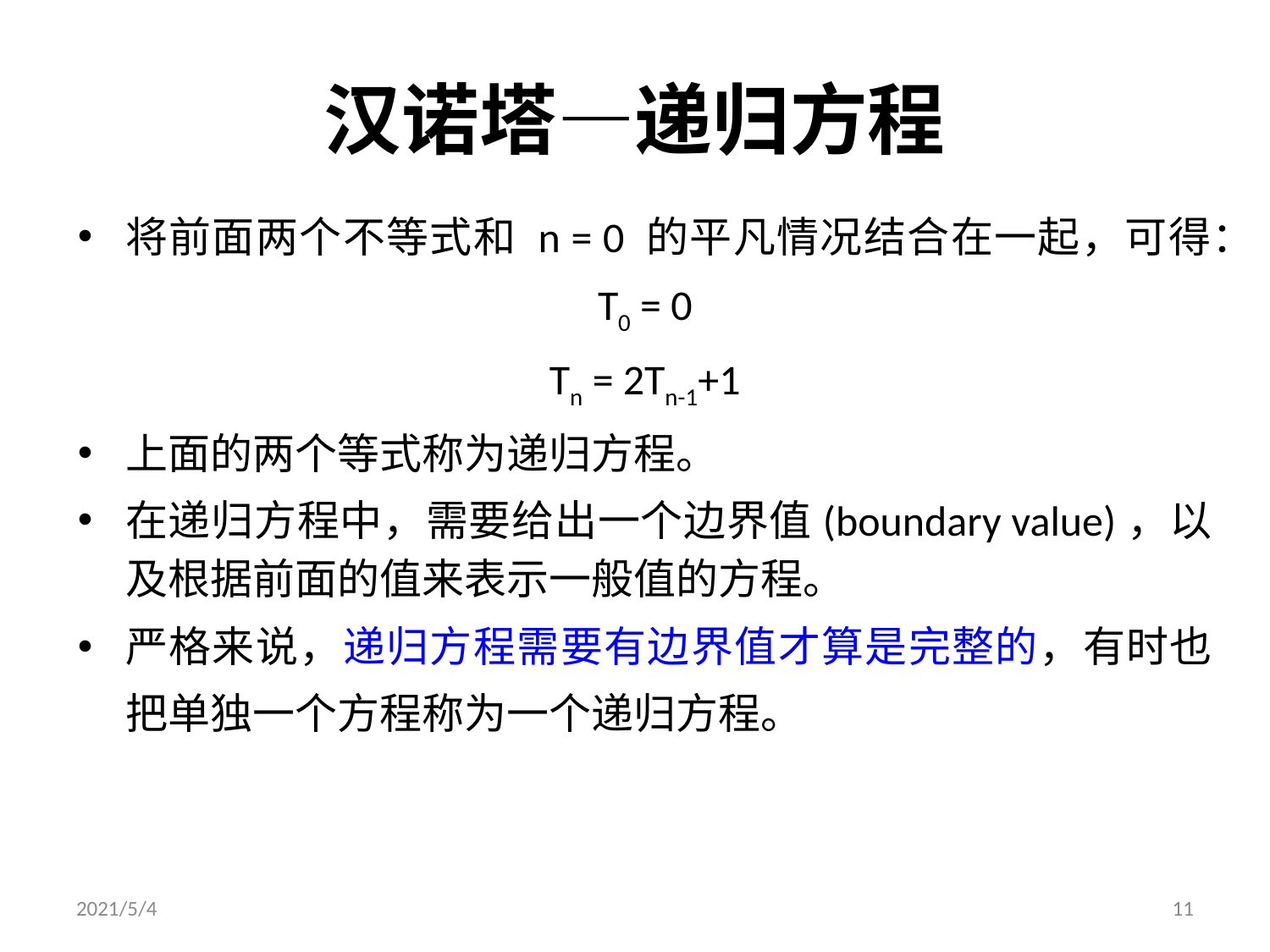

# 汉诺塔—递归方程
将前面两个不等式和 n = 0 的平凡情况结合在一起，可得：
T0 = 0
Tn = 2Tn-1+1
上面的两个等式称为递归方程。
在递归方程中，需要给出一个边界值(boundary value)，以及根据前面的值来表示一般值的方程。
严格来说，递归方程需要有边界值才算是完整的，有时也把单独一个方程称为一个递归方程。
2021/5/4
11